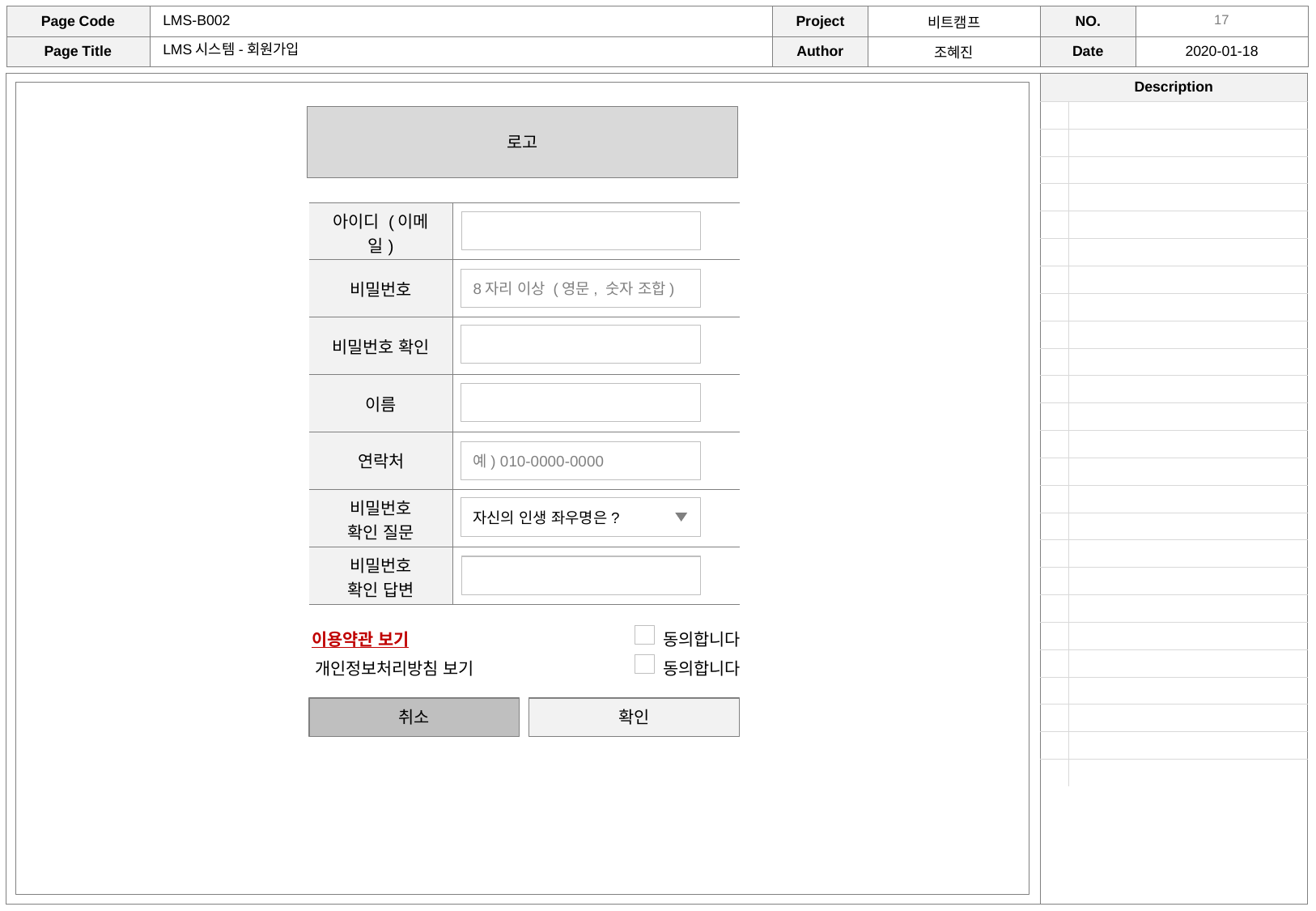

LMS-B002
LMS시스템-회원가입

|  |  |
| --- | --- |
|  |  |
|  |  |
|  |  |
|  |  |
|  |  |
|  |  |
|  |  |
|  |  |
|  |  |
|  |  |
|  |  |
|  |  |
|  |  |
|  |  |
|  |  |
|  |  |
|  |  |
|  |  |
|  |  |
|  |  |
|  |  |
|  |  |
|  |  |
|  |  |
로고
| 아이디 (이메일) |  |
| --- | --- |
| 비밀번호 |  |
| 비밀번호 확인 |  |
| 이름 |  |
| 연락처 |  |
| 비밀번호 확인 질문 |  |
| 비밀번호 확인 답변 |  |

8자리 이상 (영문, 숫자 조합)

예) 010-0000-0000
자신의 인생 좌우명은?

이용약관 보기
동의합니다

개인정보처리방침 보기
동의합니다

취소
확인